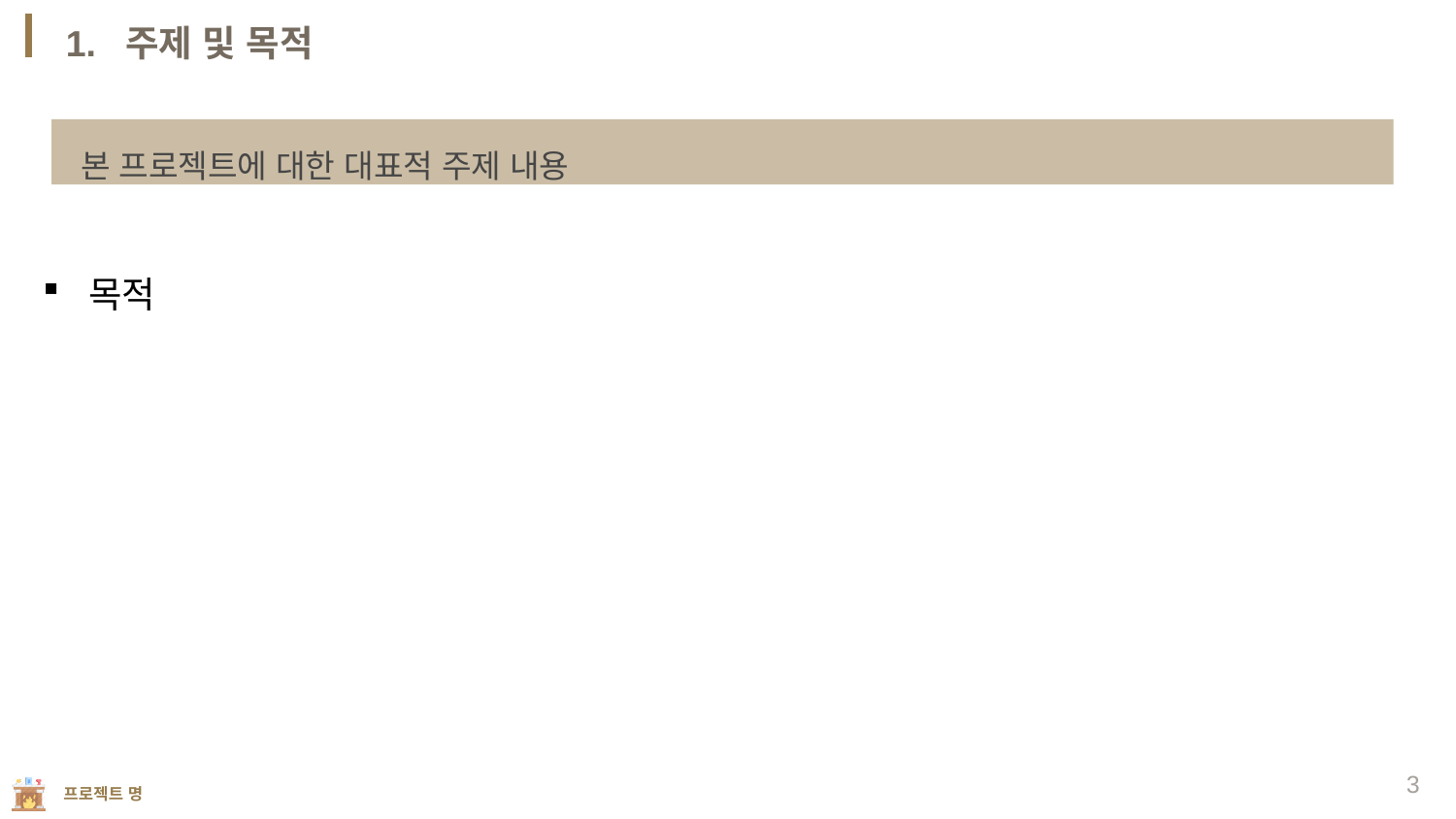

1.  주제 및 목적
 본 프로젝트에 대한 대표적 주제 내용
목적
3